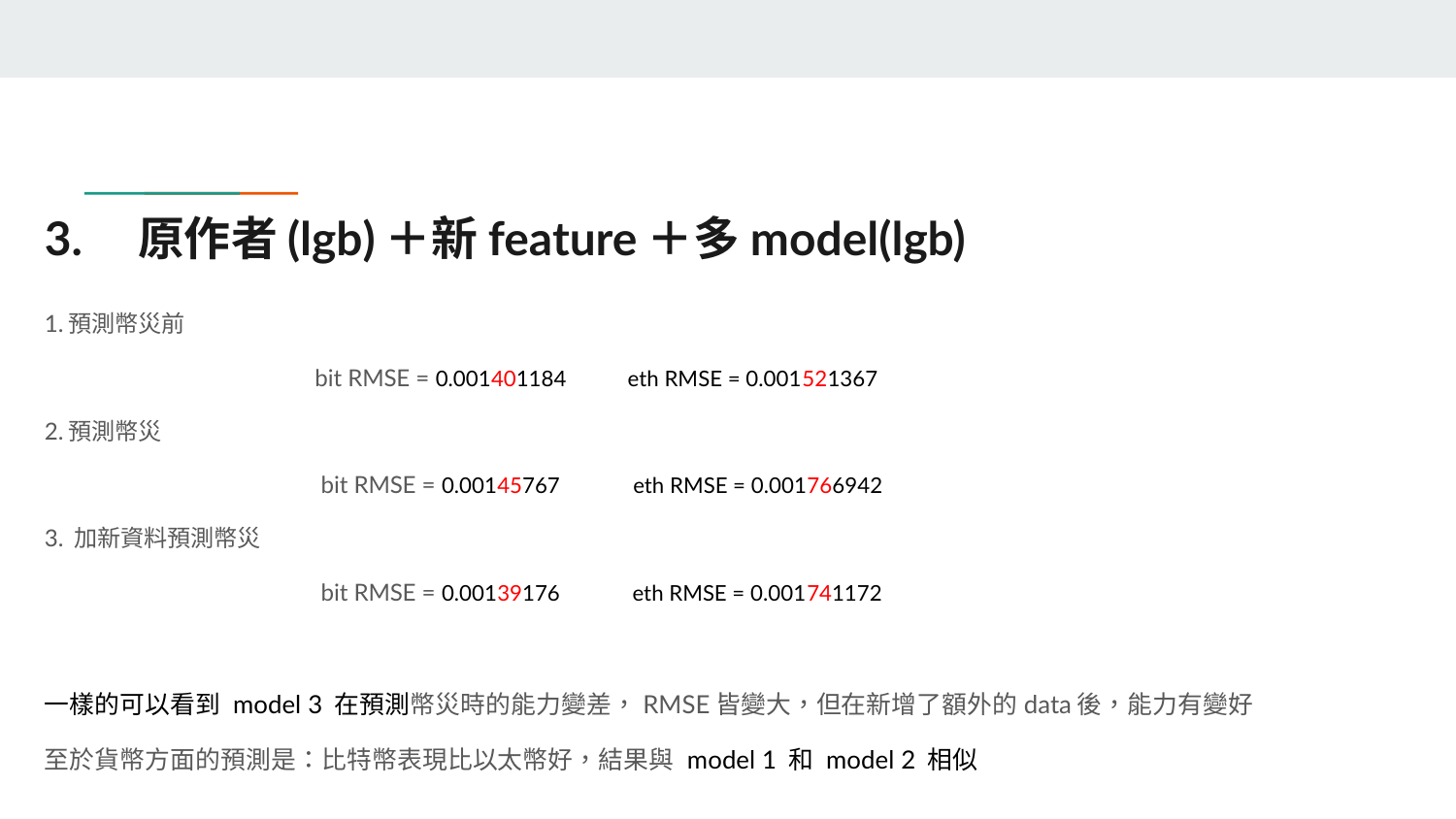

# 3.    原作者(lgb)＋新feature＋多model(lgb)
1.預測幣災前
                                bit RMSE = 0.001401184           eth RMSE = 0.001521367
2.預測幣災
                                 bit RMSE = 0.00145767            eth RMSE = 0.001766942
3. 加新資料預測幣災
                                 bit RMSE = 0.00139176             eth RMSE = 0.001741172

一樣的可以看到 model 3 在預測幣災時的能力變差，RMSE皆變大，但在新增了額外的data後，能力有變好
至於貨幣方面的預測是：比特幣表現比以太幣好，結果與 model 1 和 model 2 相似